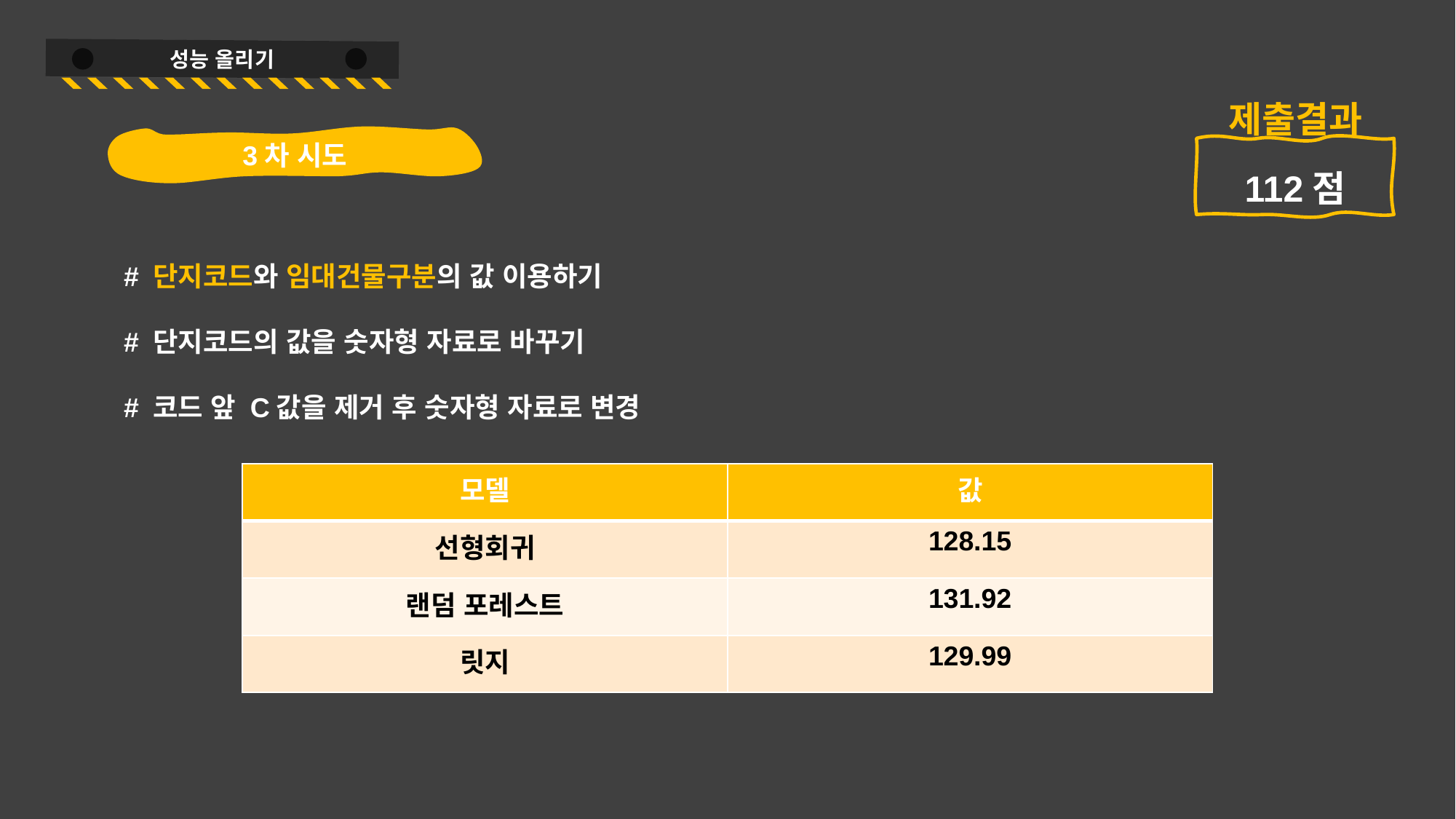

성능 올리기

제출결과

3차 시도
112점
# 단지코드와 임대건물구분의 값 이용하기
# 단지코드의 값을 숫자형 자료로 바꾸기
# 코드 앞 C값을 제거 후 숫자형 자료로 변경
| 모델 | 값 |
| --- | --- |
| 선형회귀 | 128.15 |
| 랜덤 포레스트 | 131.92 |
| 릿지 | 129.99 |